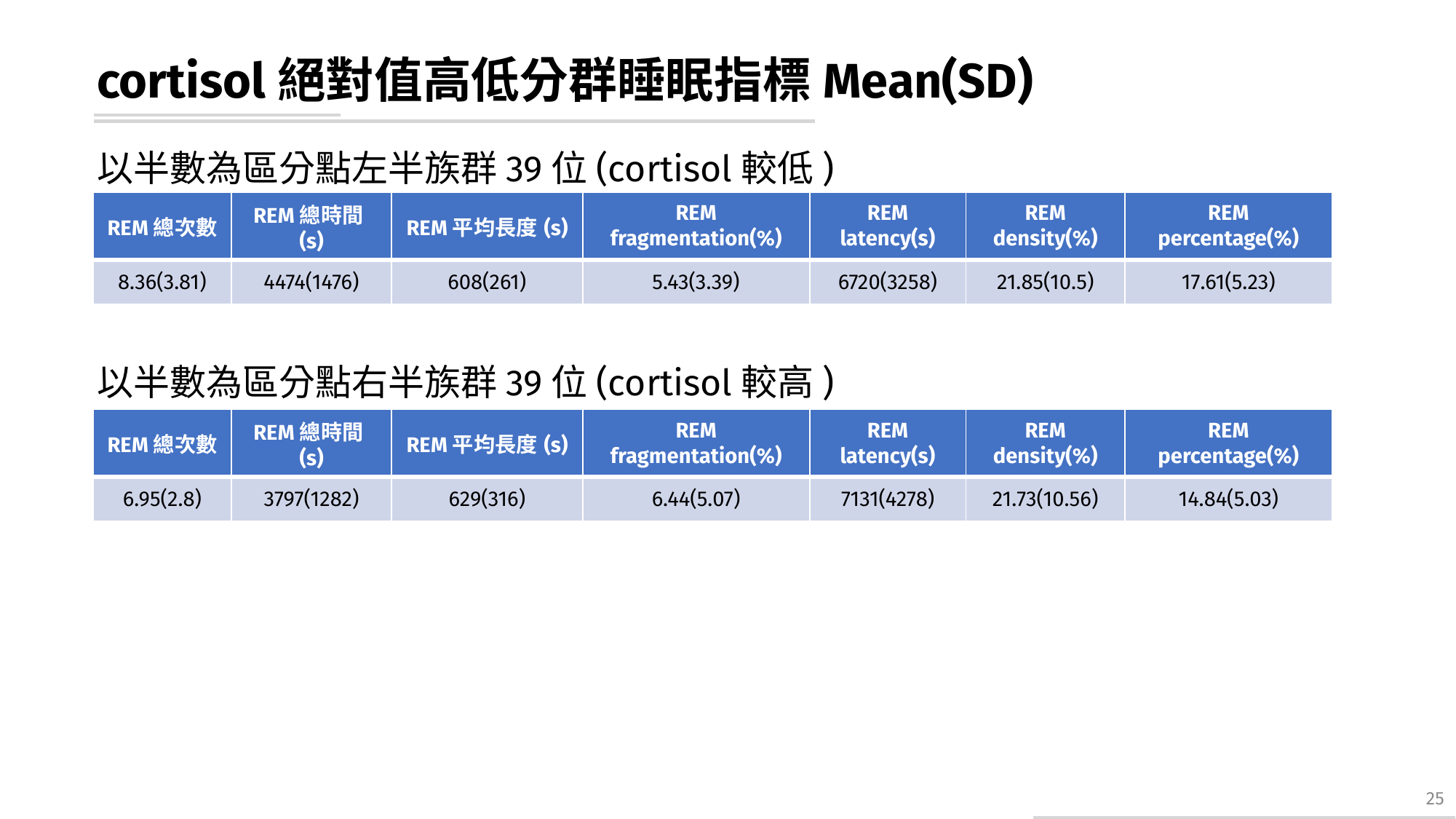

# cortisol絕對值高低分群睡眠指標Mean(SD)
以半數為區分點左半族群39位(cortisol較低)
| REM總次數 | REM總時間(s) | REM平均長度(s) | REM fragmentation(%) | REM latency(s) | REM density(%) | REM percentage(%) |
| --- | --- | --- | --- | --- | --- | --- |
| 8.36(3.81) | 4474(1476) | 608(261) | 5.43(3.39) | 6720(3258) | 21.85(10.5) | 17.61(5.23) |
以半數為區分點右半族群39位(cortisol較高)
| REM總次數 | REM總時間(s) | REM平均長度(s) | REM fragmentation(%) | REM latency(s) | REM density(%) | REM percentage(%) |
| --- | --- | --- | --- | --- | --- | --- |
| 6.95(2.8) | 3797(1282) | 629(316) | 6.44(5.07) | 7131(4278) | 21.73(10.56) | 14.84(5.03) |
25